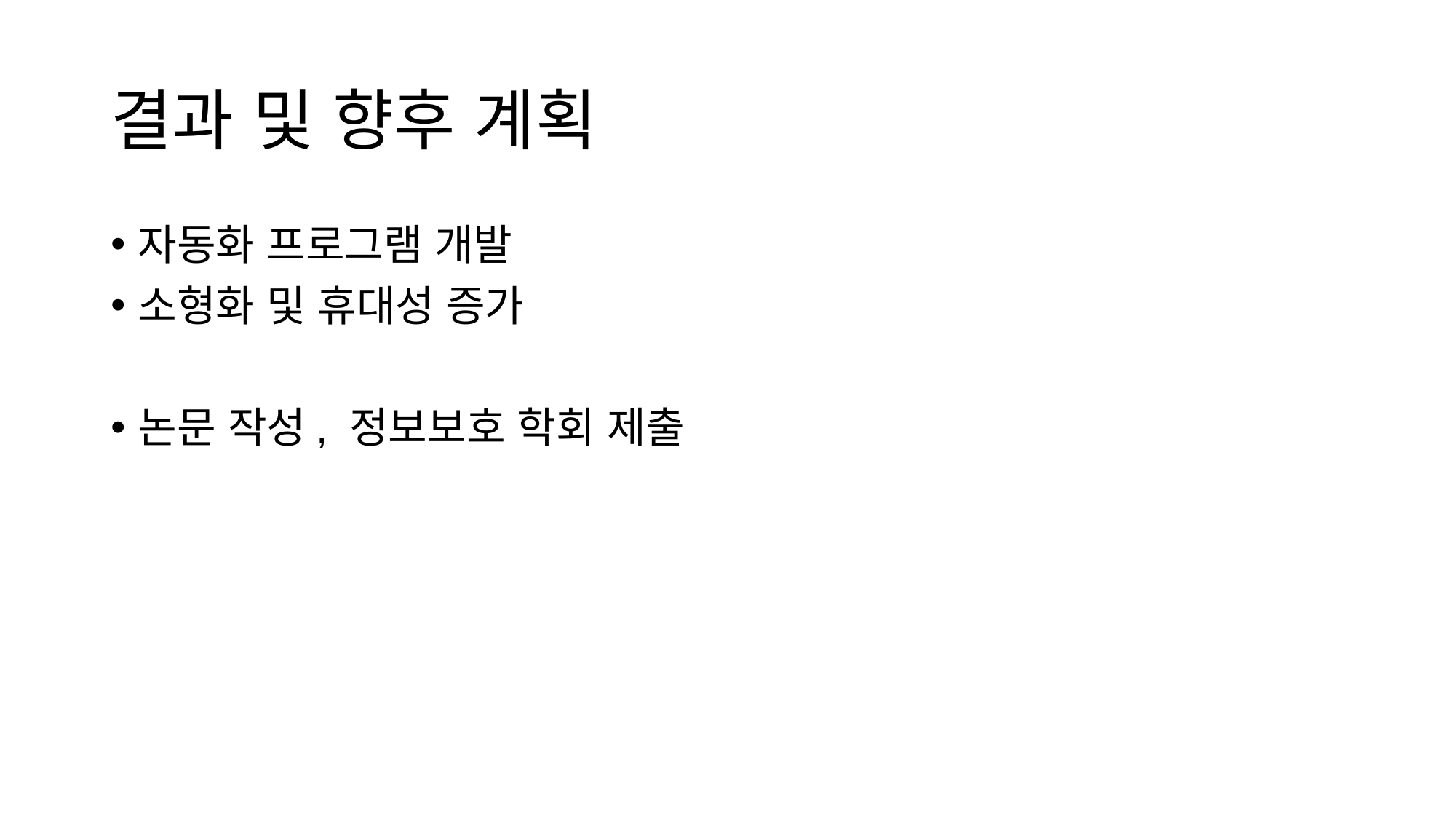

# 결과 및 향후 계획
자동화 프로그램 개발
소형화 및 휴대성 증가

논문 작성, 정보보호 학회 제출